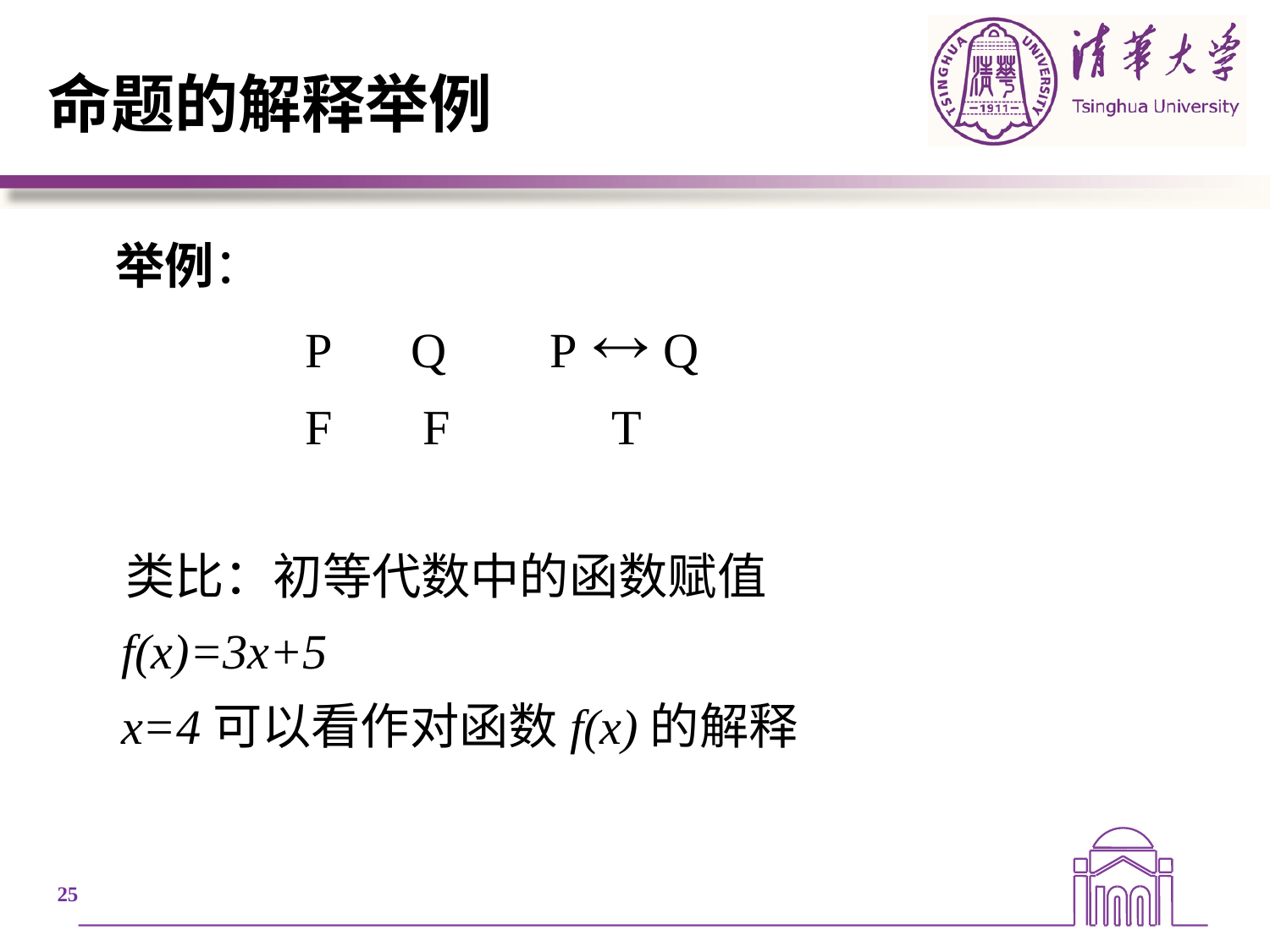

# 命题的解释举例
     举例：
                     P	      Q	       P ↔ Q
                     F	       F	            T

      类比：初等代数中的函数赋值
      f(x)=3x+5
      x=4可以看作对函数f(x)的解释